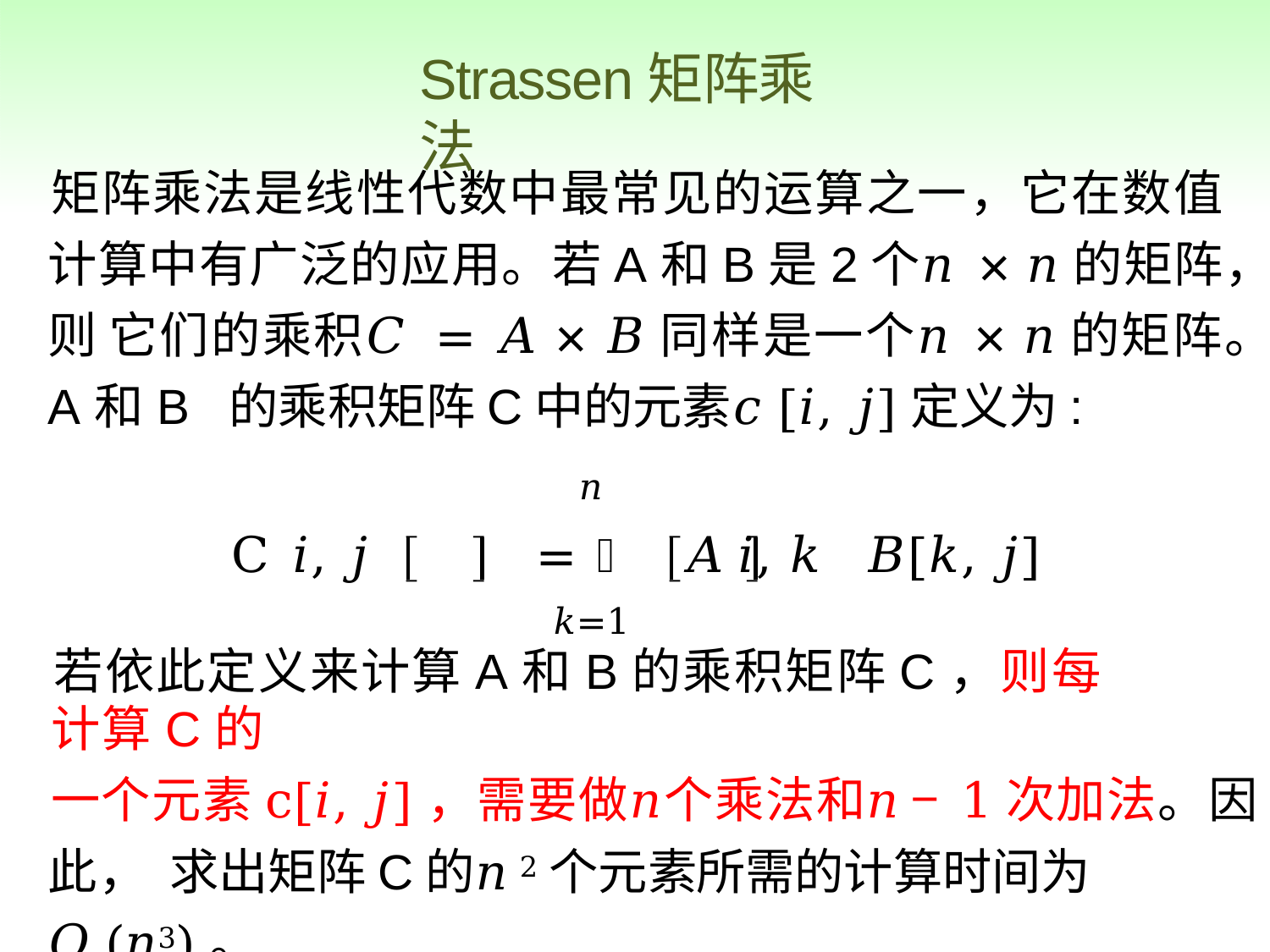

# Strassen矩阵乘法
矩阵乘法是线性代数中最常见的运算之一，它在数值 计算中有广泛的应用。若A和B是2个𝑛 × 𝑛的矩阵，则 它们的乘积𝐶 = 𝐴 × 𝐵同样是一个𝑛 × 𝑛的矩阵。A和B  的乘积矩阵C中的元素𝑐[𝑖, 𝑗]定义为:
𝑛
C 𝑖, 𝑗	= ෍ 𝐴	𝑖, 𝑘	𝐵[𝑘, 𝑗]
𝑘=1
若依此定义来计算A和B的乘积矩阵C，则每计算C的
一个元素c[𝑖, 𝑗]，需要做𝑛个乘法和𝑛 − 1次加法。因此，  求出矩阵C的𝑛2个元素所需的计算时间为𝑂(𝑛3)。